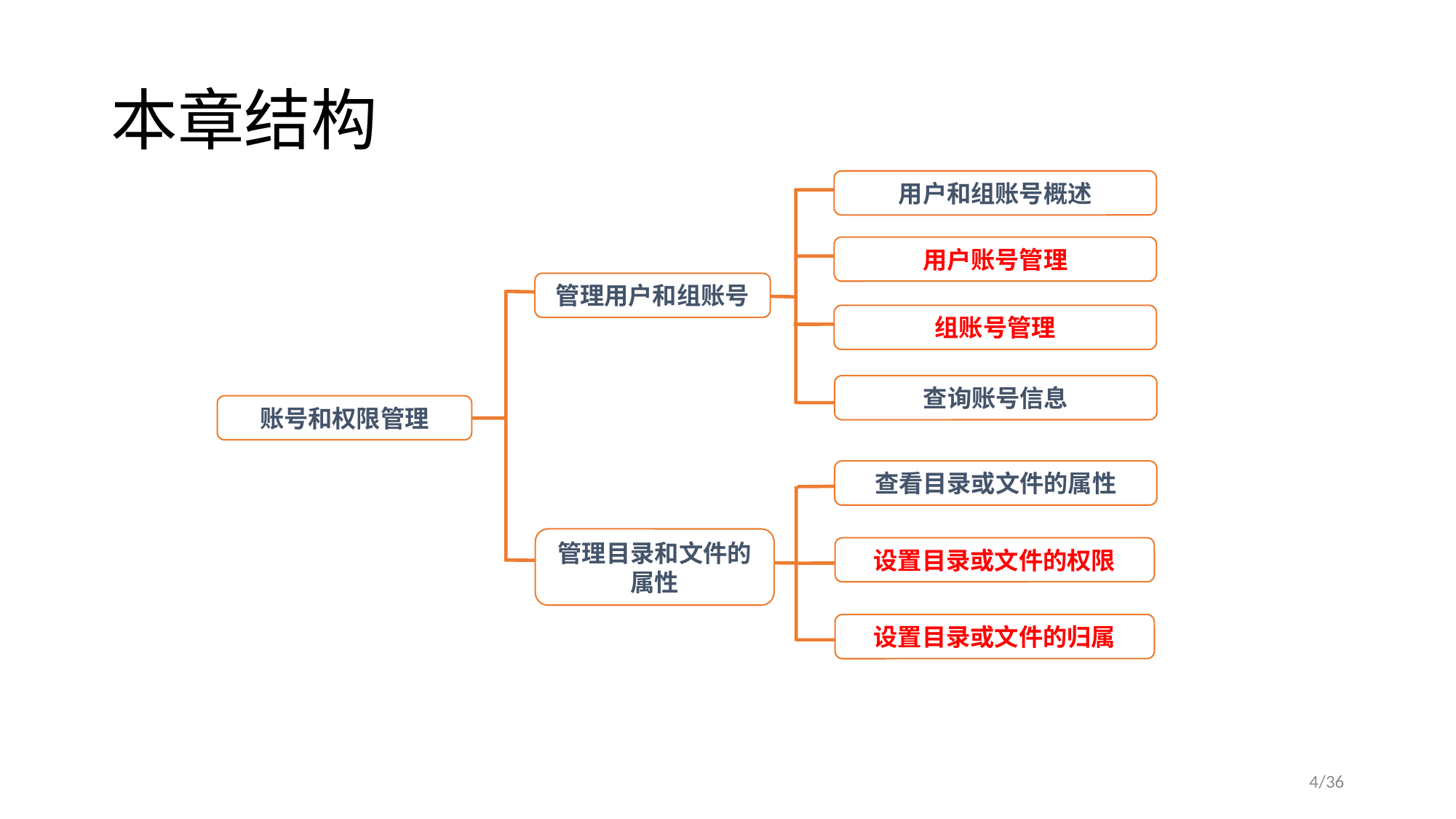

# 本章结构
用户和组账号概述

用户账号管理

管理用户和组账号

组账号管理

查询账号信息
账号和权限管理

查看目录或文件的属性

管理目录和文件的属性
设置目录或文件的权限

设置目录或文件的归属

4/36